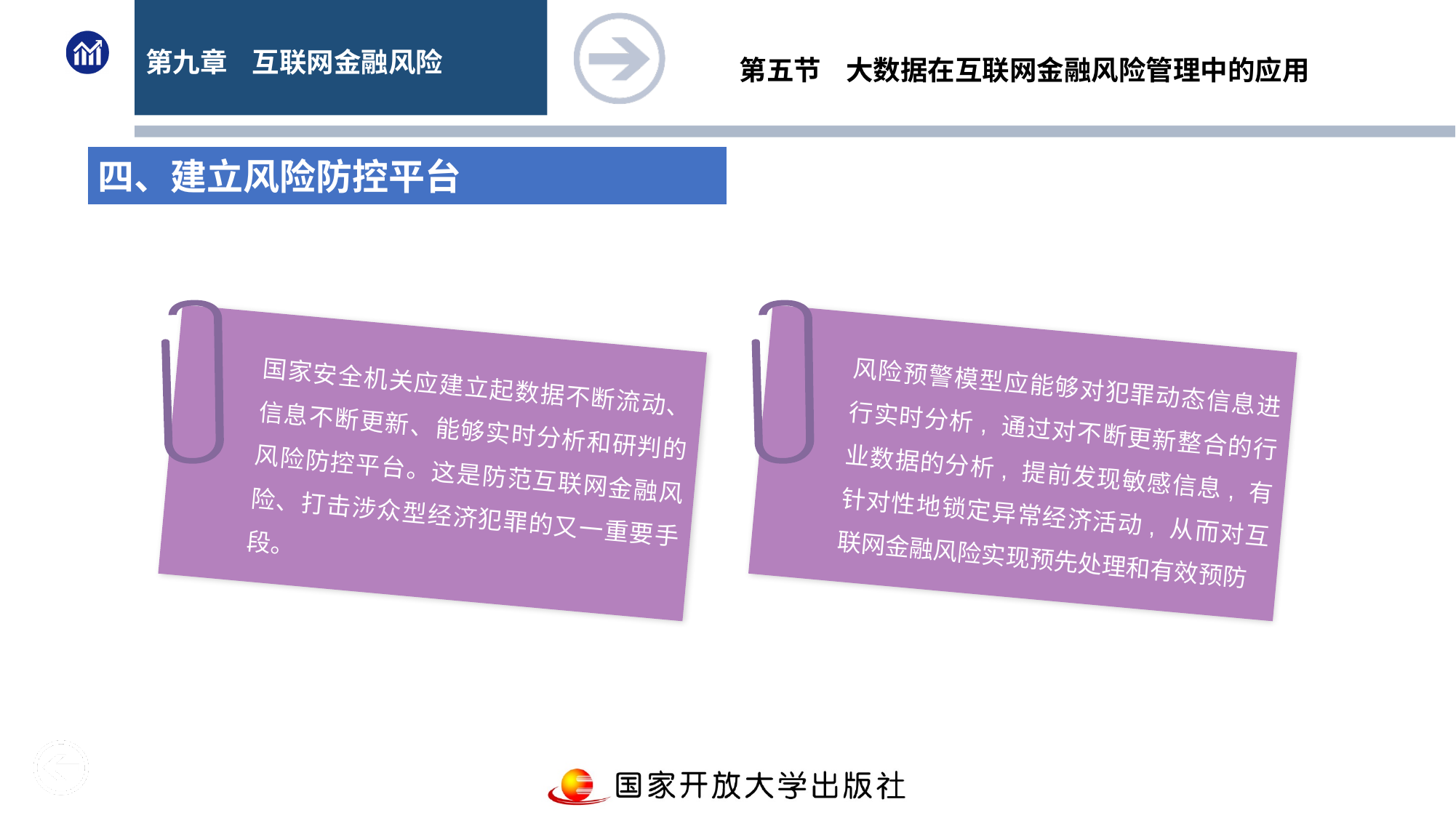

第五节    大数据在互联网金融风险管理中的应用
第九章    互联网金融风险
四、建立风险防控平台

国家安全机关应建立起数据不断流动、信息不断更新、能够实时分析和研判的风险防控平台。这是防范互联网金融风险、打击涉众型经济犯罪的又一重要手段。
风险预警模型应能够对犯罪动态信息进行实时分析, 通过对不断更新整合的行业数据的分析, 提前发现敏感信息, 有针对性地锁定异常经济活动, 从而对互联网金融风险实现预先处理和有效预防